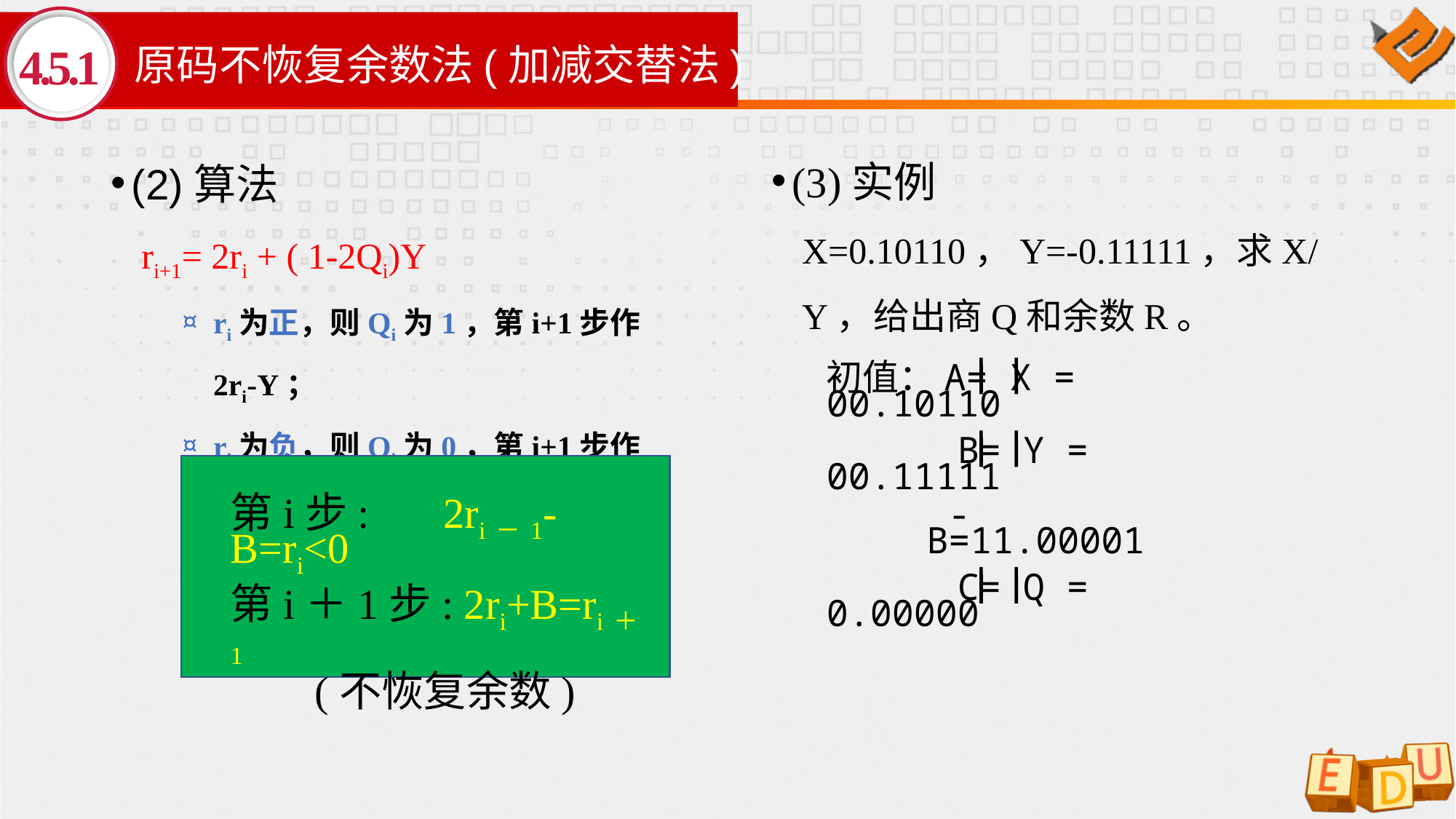

# 原码不恢复余数法(加减交替法)
4.5.1
(3)实例
X=0.10110，Y=-0.11111，求X/Y，给出商Q和余数R。

(2)算法
ri+1= 2ri + ( 1-2Qi)Y
ri为正，则Qi为1，第i+1步作2ri-Y；
ri为负，则Qi为0，第i+1步作2ri+Y；

初值：A= X = 00.10110

      B= Y = 00.11111

第i步:       2ri－1-B=ri<0
第i＋1步: 2ri+B=ri＋1
        (不恢复余数)
 -B=11.00001

      C= Q = 0.00000